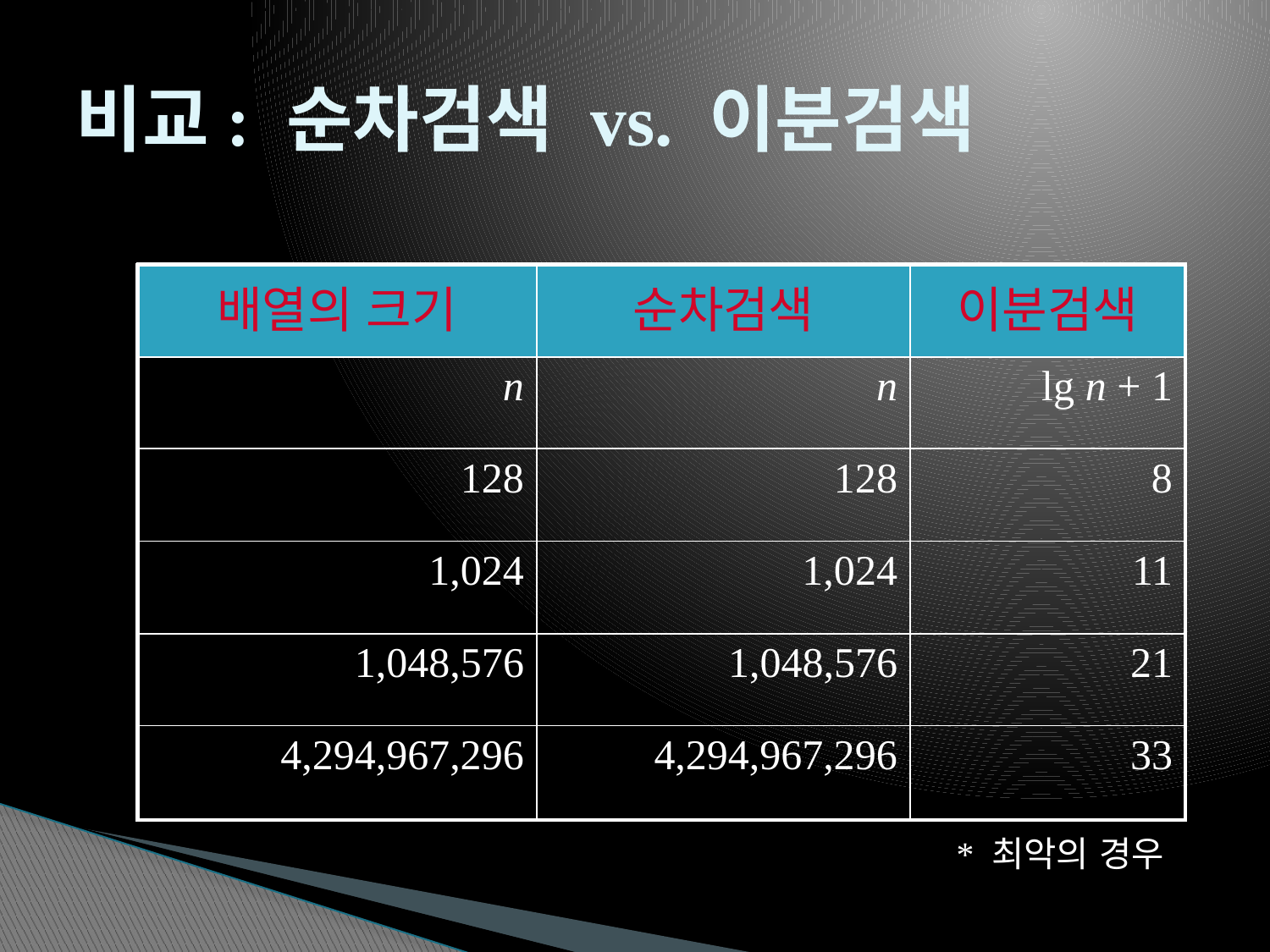

# 비교: 순차검색 vs. 이분검색
| 배열의 크기 | 순차검색 | 이분검색 |
| --- | --- | --- |
| n | n | lg n + 1 |
| 128 | 128 | 8 |
| 1,024 | 1,024 | 11 |
| 1,048,576 | 1,048,576 | 21 |
| 4,294,967,296 | 4,294,967,296 | 33 |
* 최악의 경우